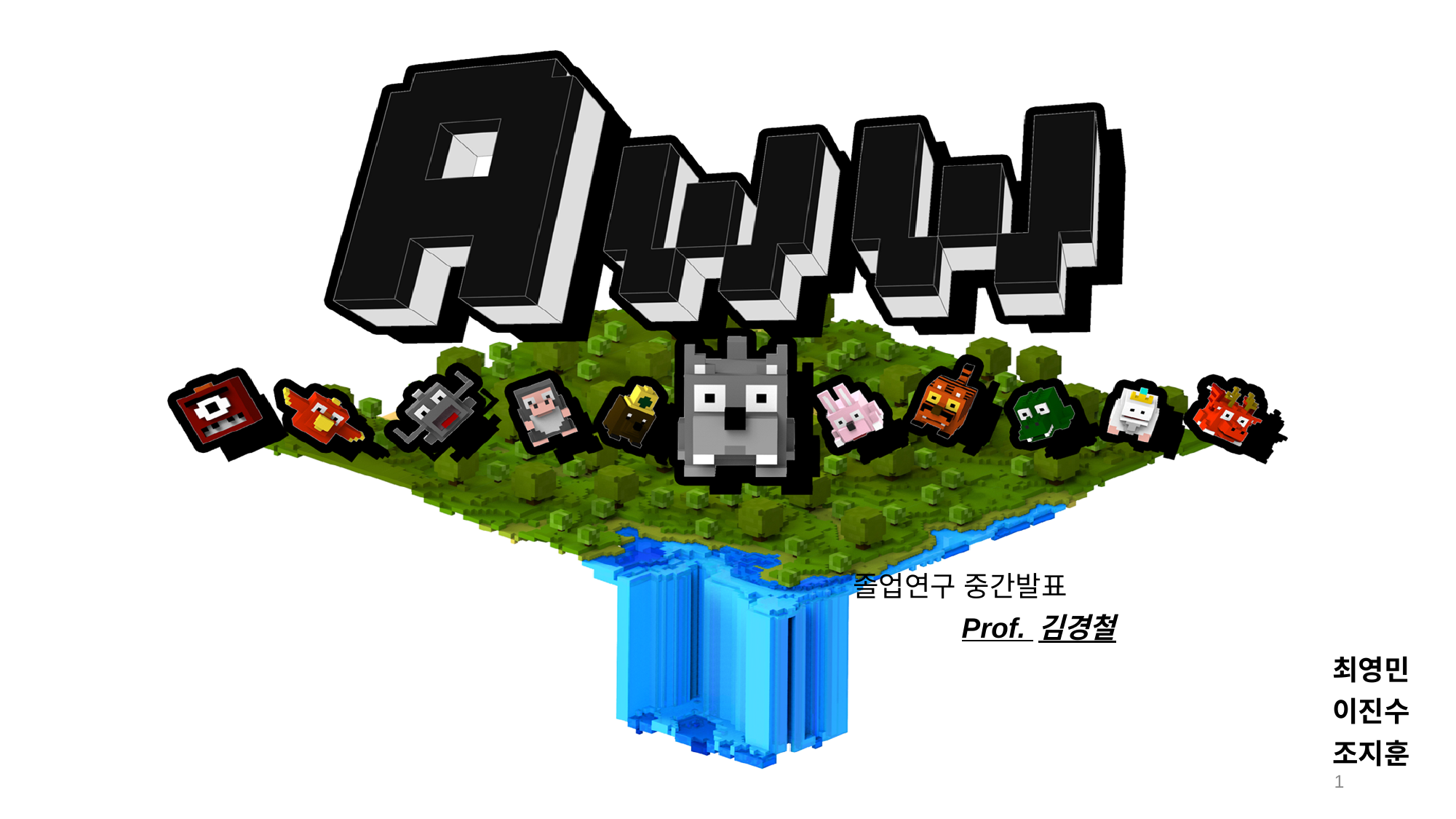

졸업연구 중간발표
Prof. 김경철
최영민
이진수
조지훈
1